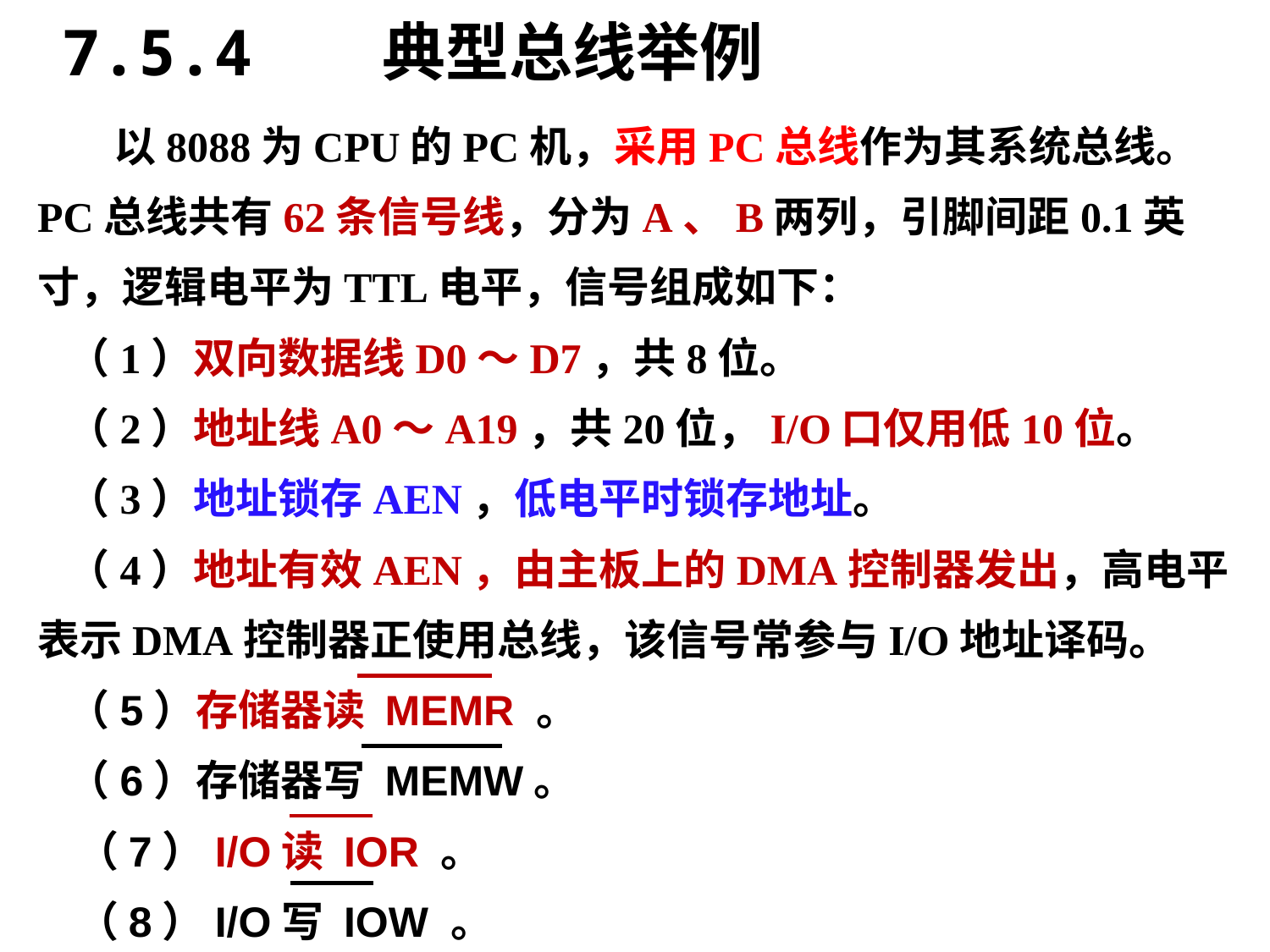

7.5.4   典型总线举例
   以8088为CPU的PC机，采用PC总线作为其系统总线。PC总线共有62条信号线，分为A、B两列，引脚间距0.1英寸，逻辑电平为TTL电平，信号组成如下：
（1）双向数据线D0～D7，共8位。
（2）地址线A0～A19，共20位，I/O口仅用低10位。
（3）地址锁存AEN，低电平时锁存地址。
（4）地址有效AEN，由主板上的DMA控制器发出，高电平表示DMA控制器正使用总线，该信号常参与I/O地址译码。
（5）存储器读 MEMR 。
（6）存储器写 MEMW。
   （7）I/O读 IOR 。
   （8）I/O写 IOW 。
171